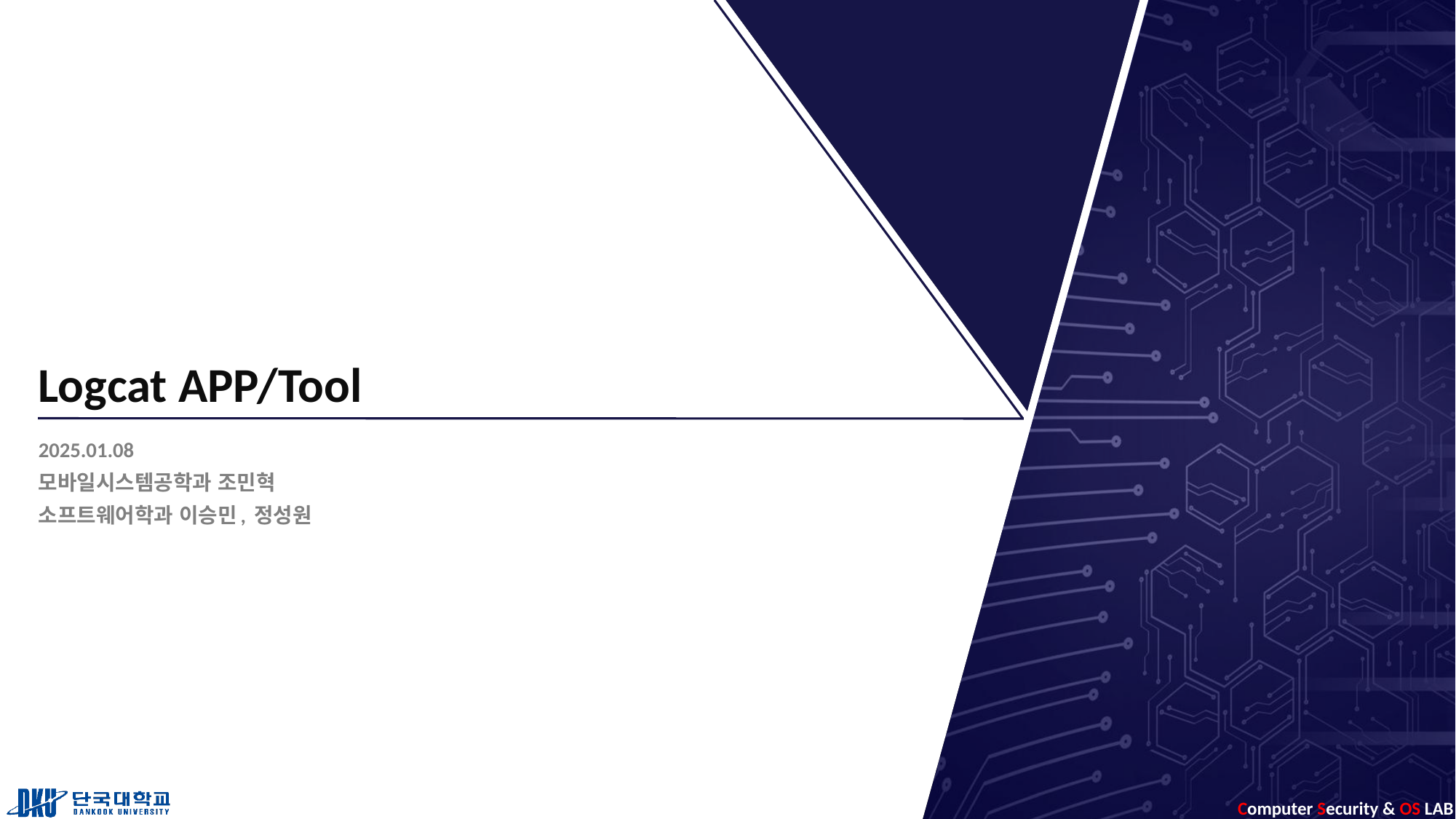

# Logcat APP/Tool
2025.01.08
모바일시스템공학과 조민혁
소프트웨어학과 이승민, 정성원